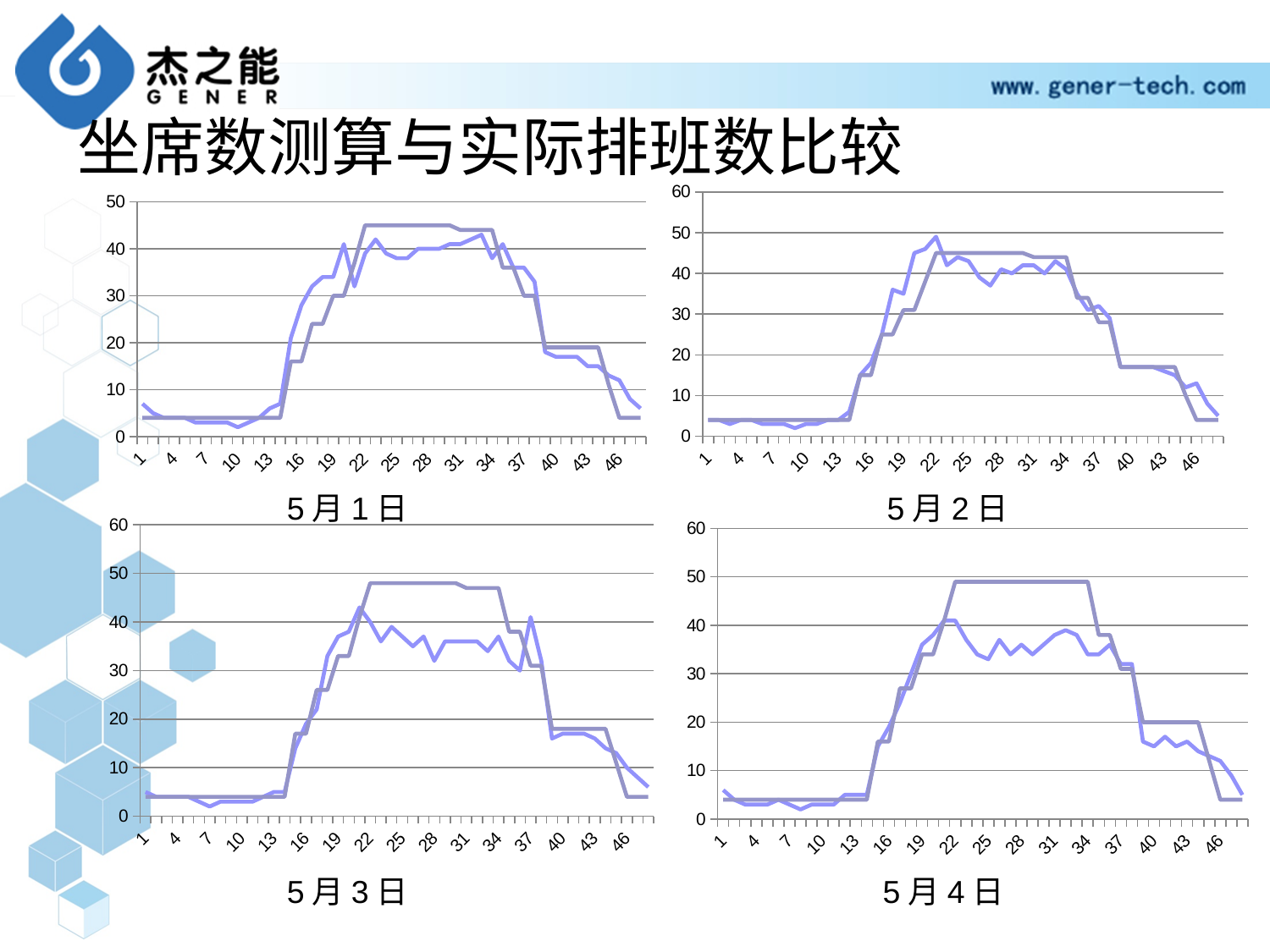

# 坐席数测算与实际排班数比较

### Chart

| Category | 所需人员 | 三 |
|---|---|---|

### Chart

| Category | 所需人员 | 二 |
|---|---|---|
5月1日
5月2日

### Chart

| Category | 所需人员 | 四 |
|---|---|---|

### Chart

| Category | 所需人员 | 五 |
|---|---|---|
5月3日
5月4日